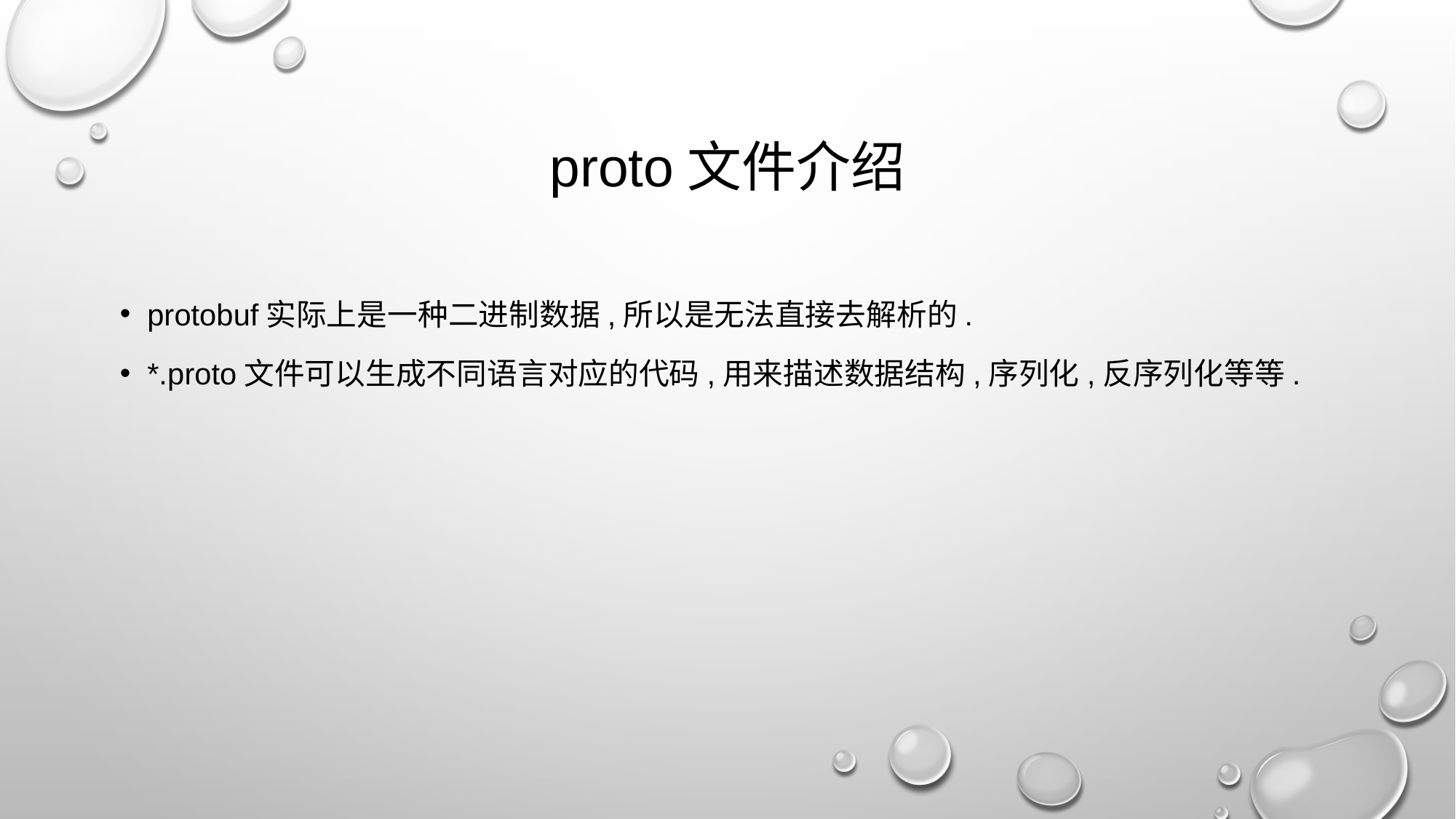

# proto文件介绍
protobuf实际上是一种二进制数据,所以是无法直接去解析的.
*.proto文件可以生成不同语言对应的代码,用来描述数据结构,序列化,反序列化等等.